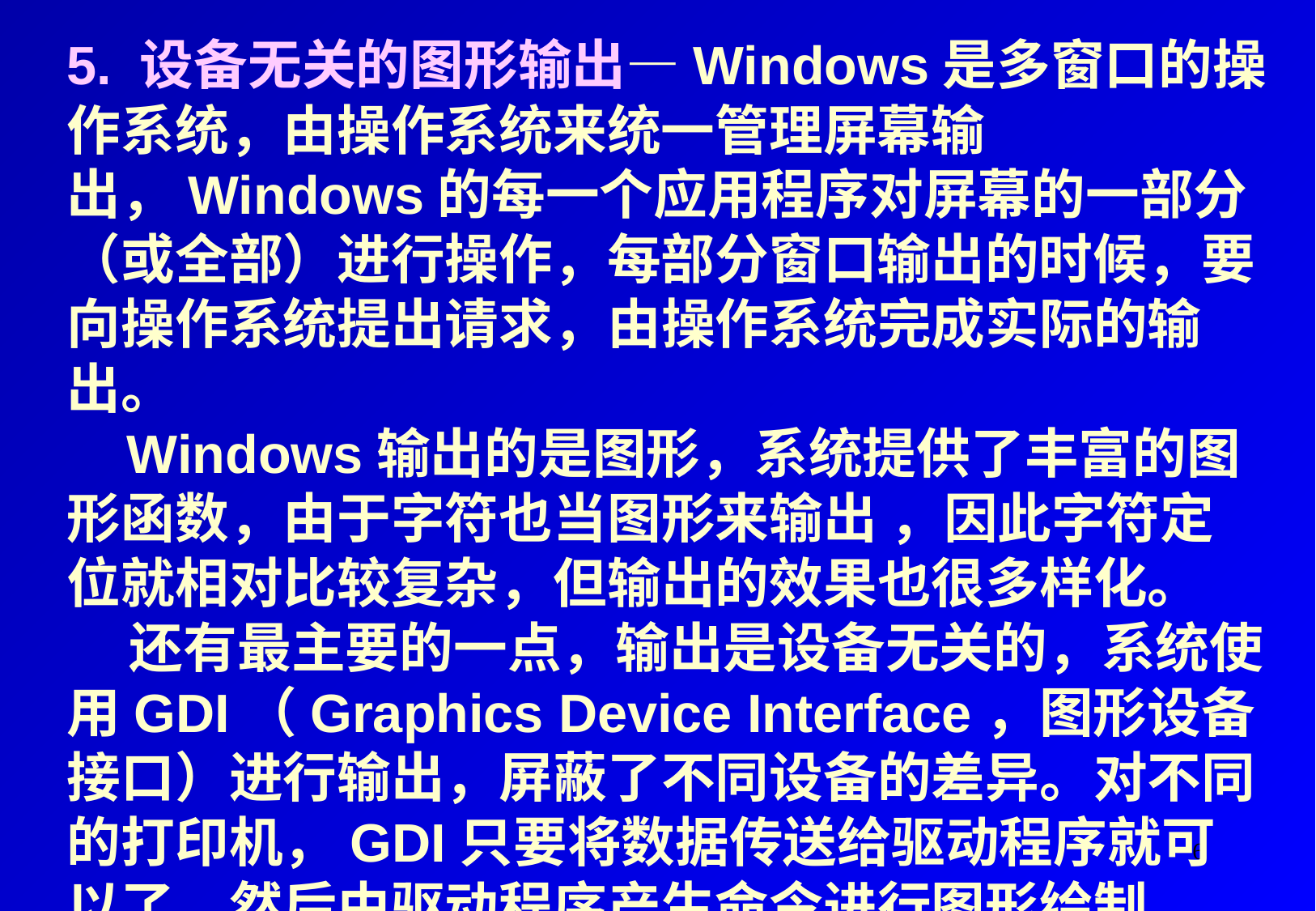

5. 设备无关的图形输出—Windows是多窗口的操作系统，由操作系统来统一管理屏幕输出，Windows的每一个应用程序对屏幕的一部分（或全部）进行操作，每部分窗口输出的时候，要向操作系统提出请求，由操作系统完成实际的输出。
    Windows输出的是图形，系统提供了丰富的图形函数，由于字符也当图形来输出 ，因此字符定位就相对比较复杂，但输出的效果也很多样化。
    还有最主要的一点，输出是设备无关的，系统使用GDI（Graphics Device Interface，图形设备接口）进行输出，屏蔽了不同设备的差异。对不同的打印机，GDI只要将数据传送给驱动程序就可以了，然后由驱动程序产生命令进行图形绘制。
6